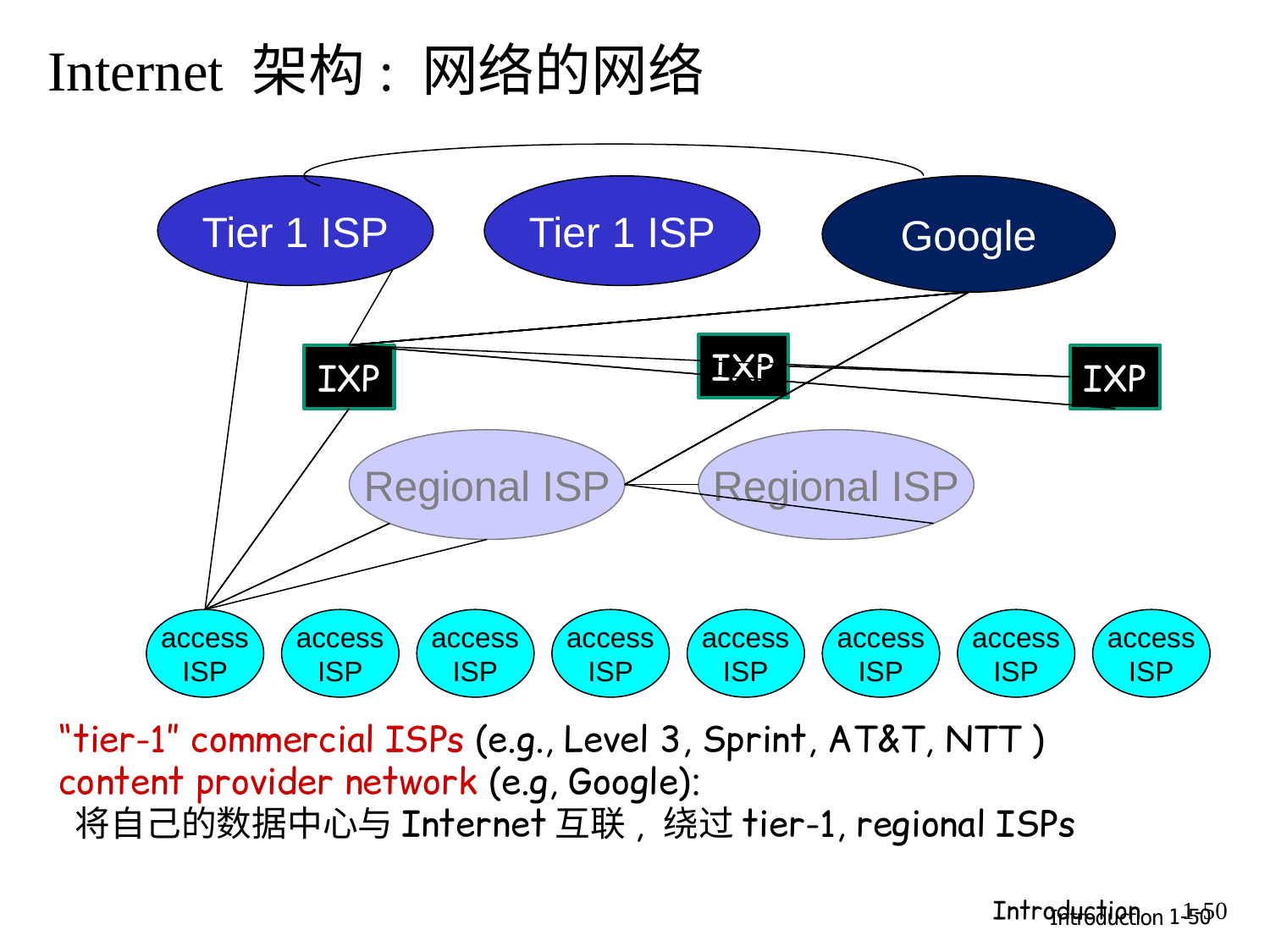

Internet 架构: 网络的网络

Tier 1 ISP
Tier 1 ISP
Google
IXP
IXP
IXP
Regional ISP
Regional ISP
access
ISP
access
ISP
access
ISP
access
ISP
access
ISP
access
ISP
access
ISP
access
ISP
“tier-1” commercial ISPs (e.g., Level 3, Sprint, AT&T, NTT )
content provider network (e.g, Google):
 将自己的数据中心与Internet互联, 绕过tier-1, regional ISPs
 Introduction
1-50
1-50
Introduction